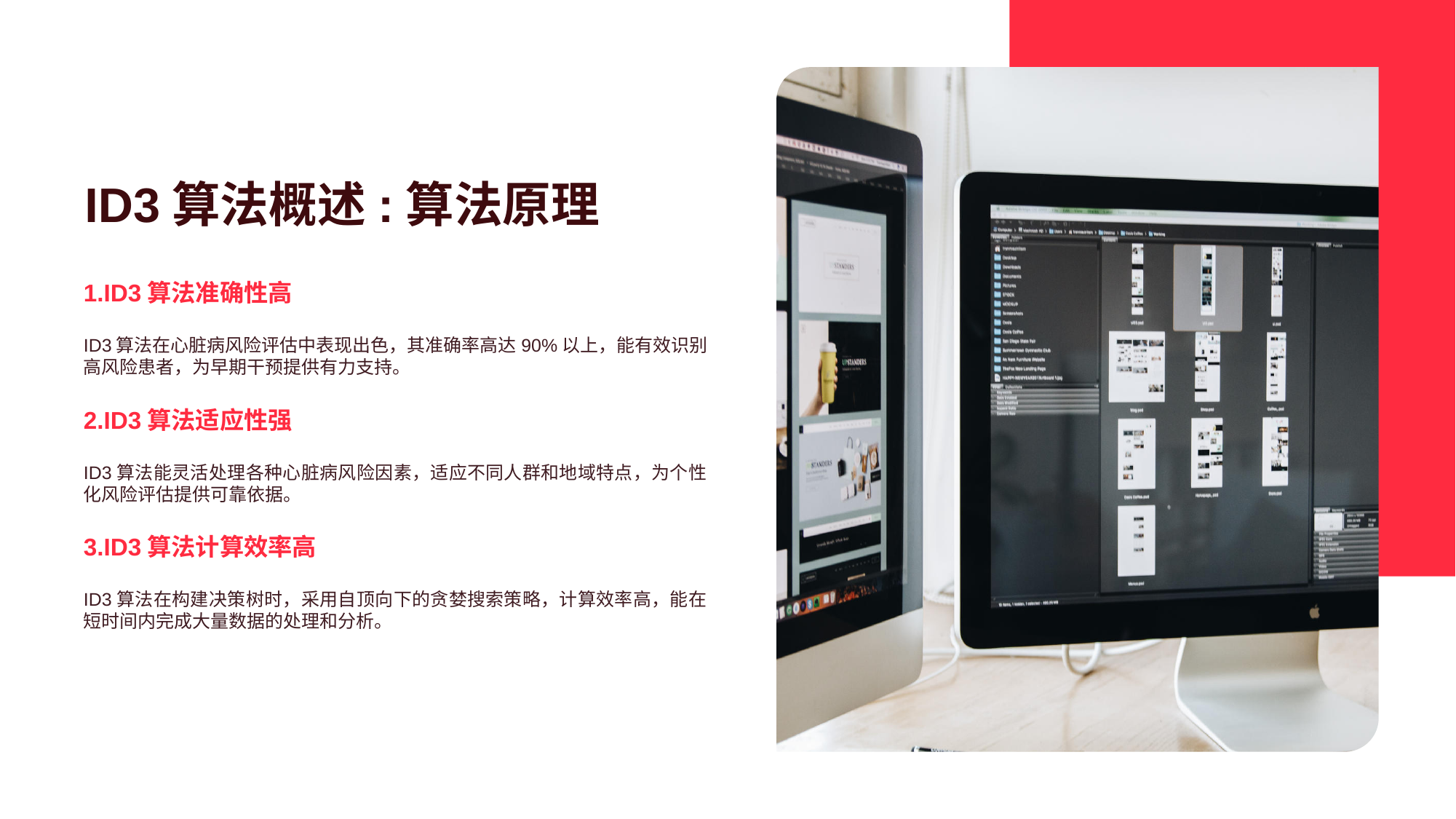

ID3算法概述:算法原理
1.ID3算法准确性高
ID3算法在心脏病风险评估中表现出色，其准确率高达90%以上，能有效识别高风险患者，为早期干预提供有力支持。
2.ID3算法适应性强
ID3算法能灵活处理各种心脏病风险因素，适应不同人群和地域特点，为个性化风险评估提供可靠依据。
3.ID3算法计算效率高
ID3算法在构建决策树时，采用自顶向下的贪婪搜索策略，计算效率高，能在短时间内完成大量数据的处理和分析。